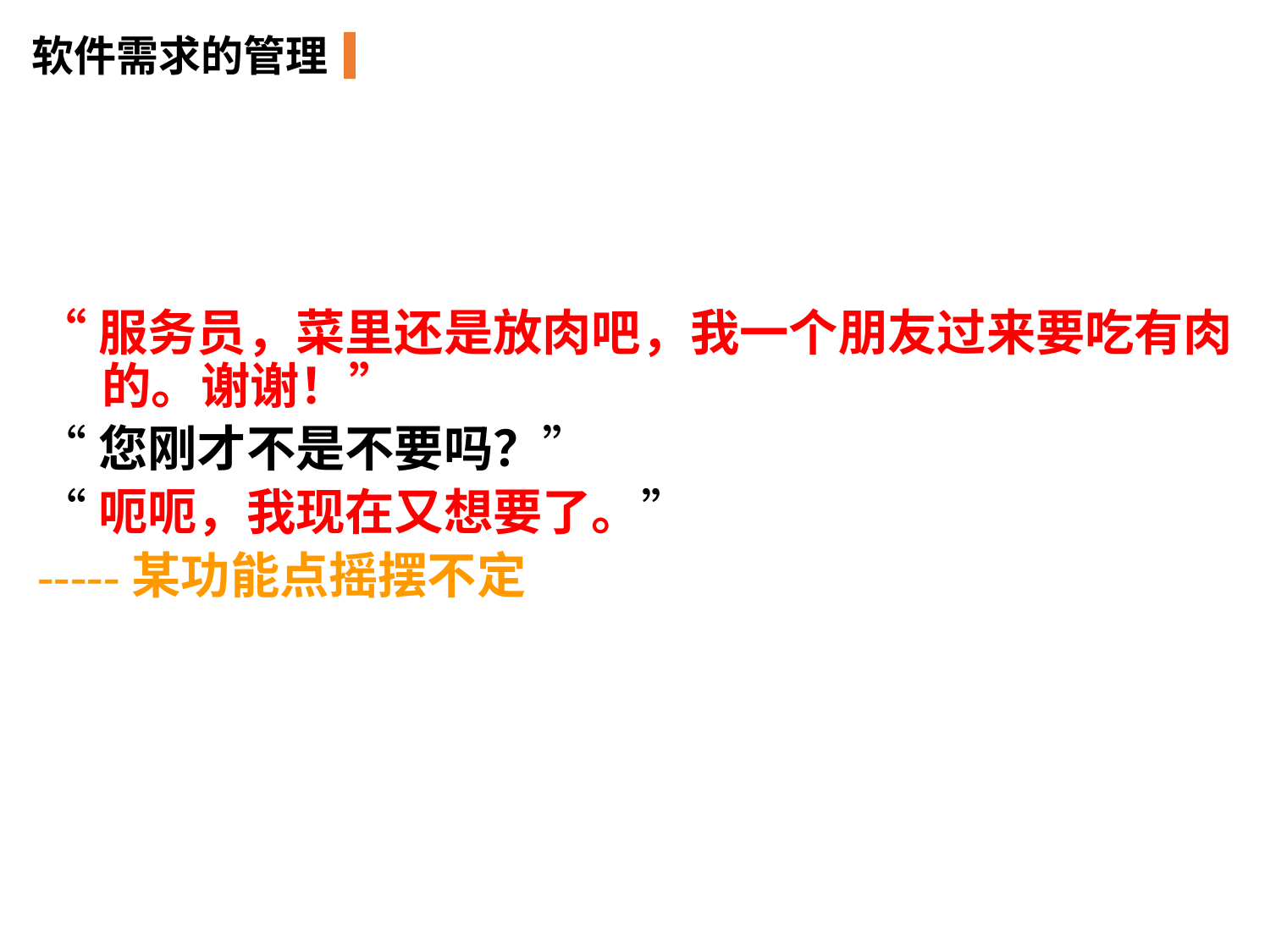

软件需求的管理

“服务员，菜里还是放肉吧，我一个朋友过来要吃有肉的。谢谢！”
“您刚才不是不要吗？”
“呃呃，我现在又想要了。”
-----某功能点摇摆不定